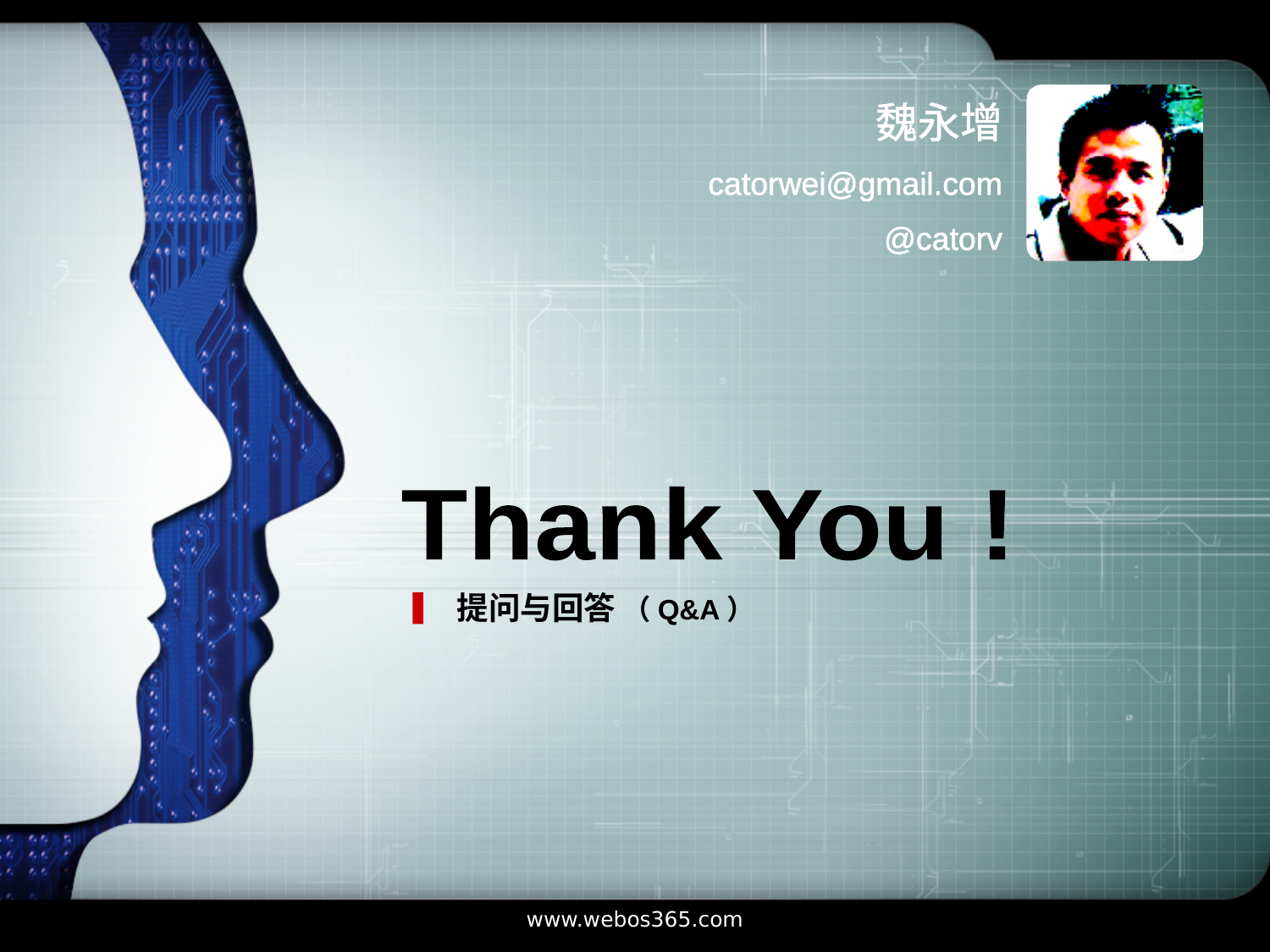

魏永增

catorwei@gmail.com

@catorv
Thank You !
提问与回答 （Q&A）

www.webos365.com